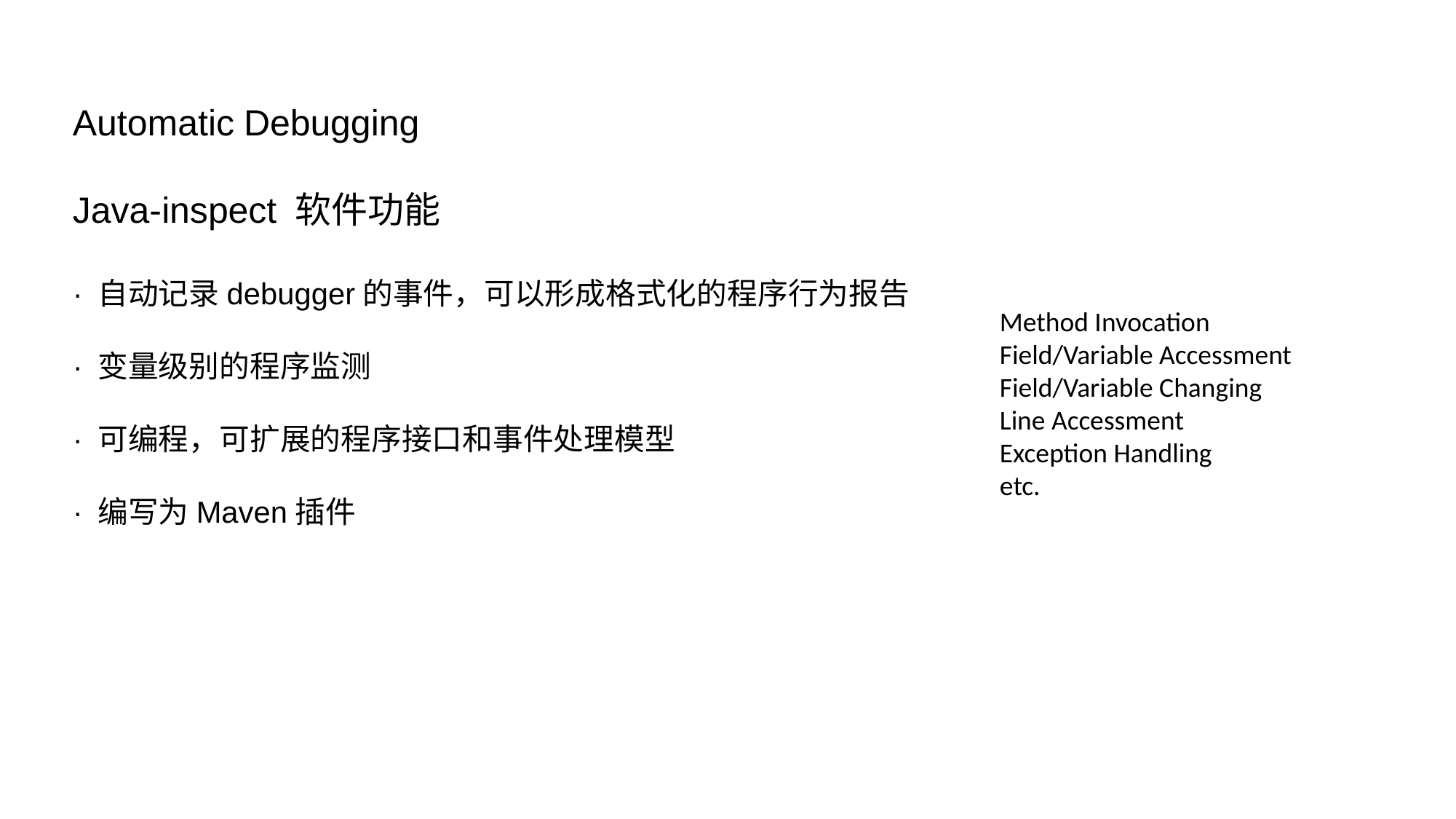

Automatic Debugging

Java-inspect 软件功能

· 自动记录debugger的事件，可以形成格式化的程序行为报告

· 变量级别的程序监测

· 可编程，可扩展的程序接口和事件处理模型

· 编写为Maven插件
Method Invocation
Field/Variable Accessment
Field/Variable Changing
Line Accessment
Exception Handling
etc.